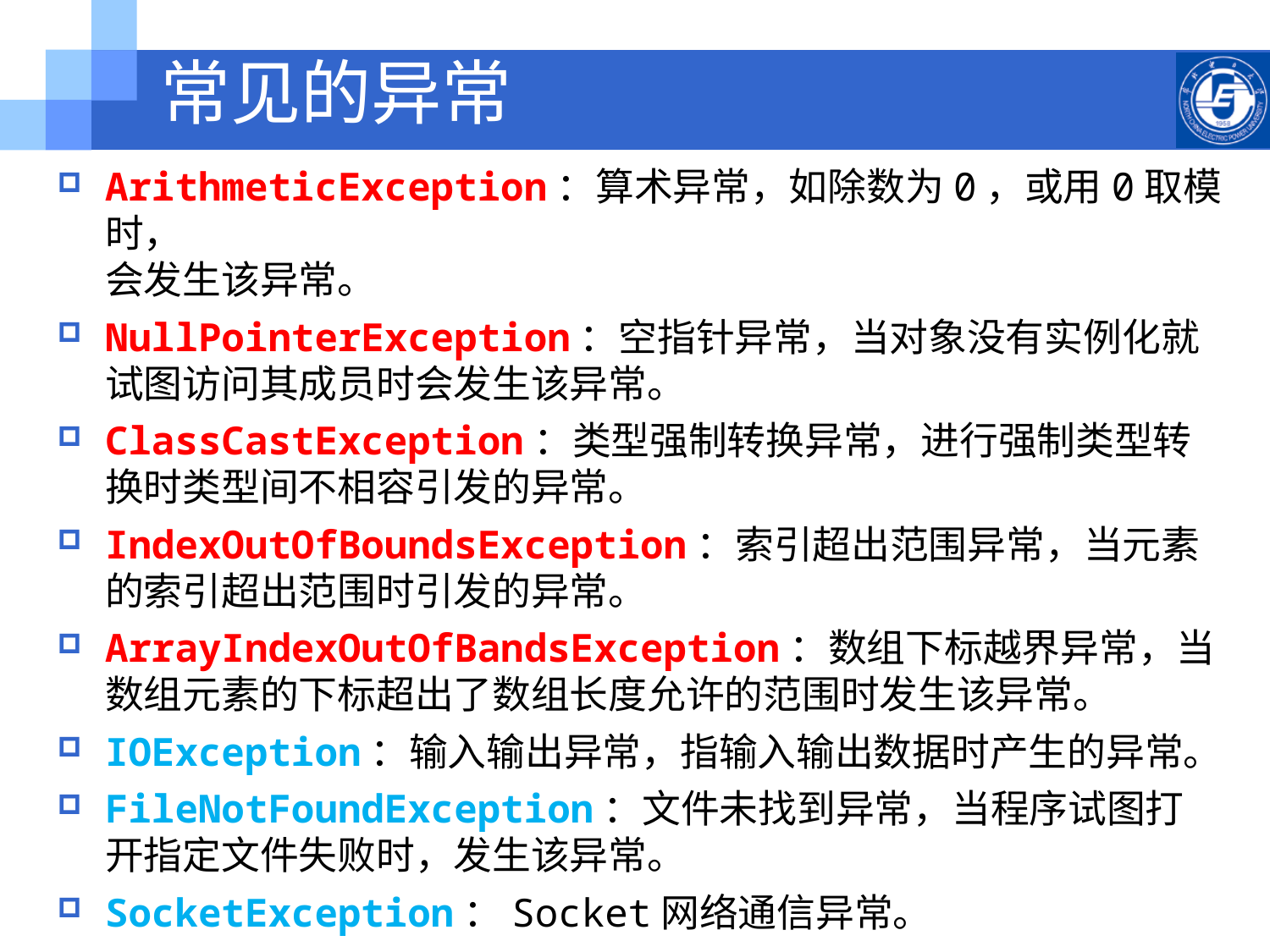

常见的异常
ArithmeticException：算术异常，如除数为0，或用0取模时，
会发生该异常。
NullPointerException：空指针异常，当对象没有实例化就试图访问其成员时会发生该异常。
ClassCastException：类型强制转换异常，进行强制类型转换时类型间不相容引发的异常。
IndexOutOfBoundsException：索引超出范围异常，当元素的索引超出范围时引发的异常。
ArrayIndexOutOfBandsException：数组下标越界异常，当数组元素的下标超出了数组长度允许的范围时发生该异常。
IOException：输入输出异常，指输入输出数据时产生的异常。
FileNotFoundException：文件未找到异常，当程序试图打开指定文件失败时，发生该异常。
SocketException：Socket网络通信异常。